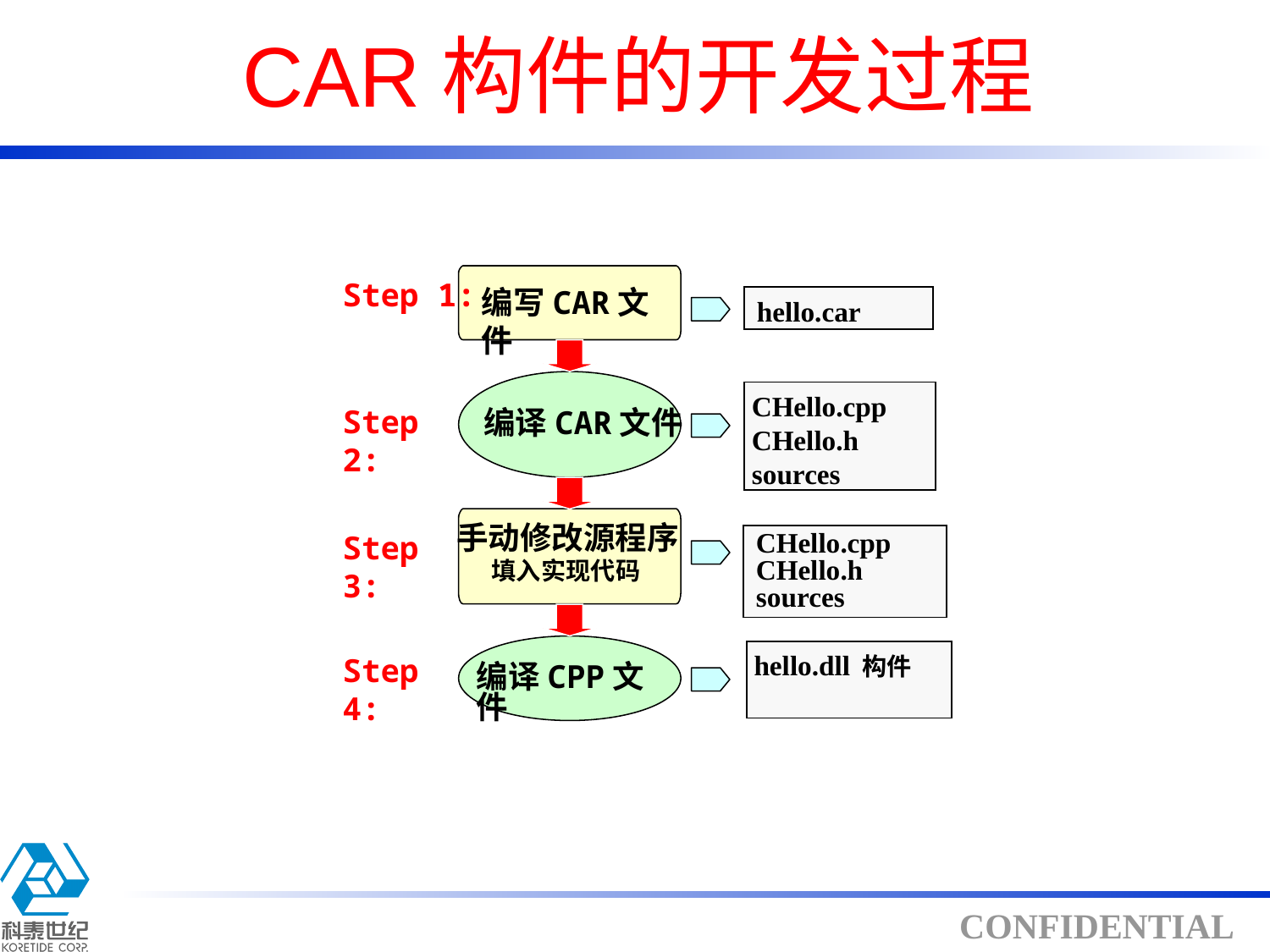

# CAR构件的开发过程

Step 1:
编写CAR文件
hello.car

CHello.cpp
CHello.h
sources
Step 2:
编译CAR文件

手动修改源程序
填入实现代码
CHello.cpp
CHello.h
sources
Step 3:

hello.dll 构件
Step 4:
编译CPP文件